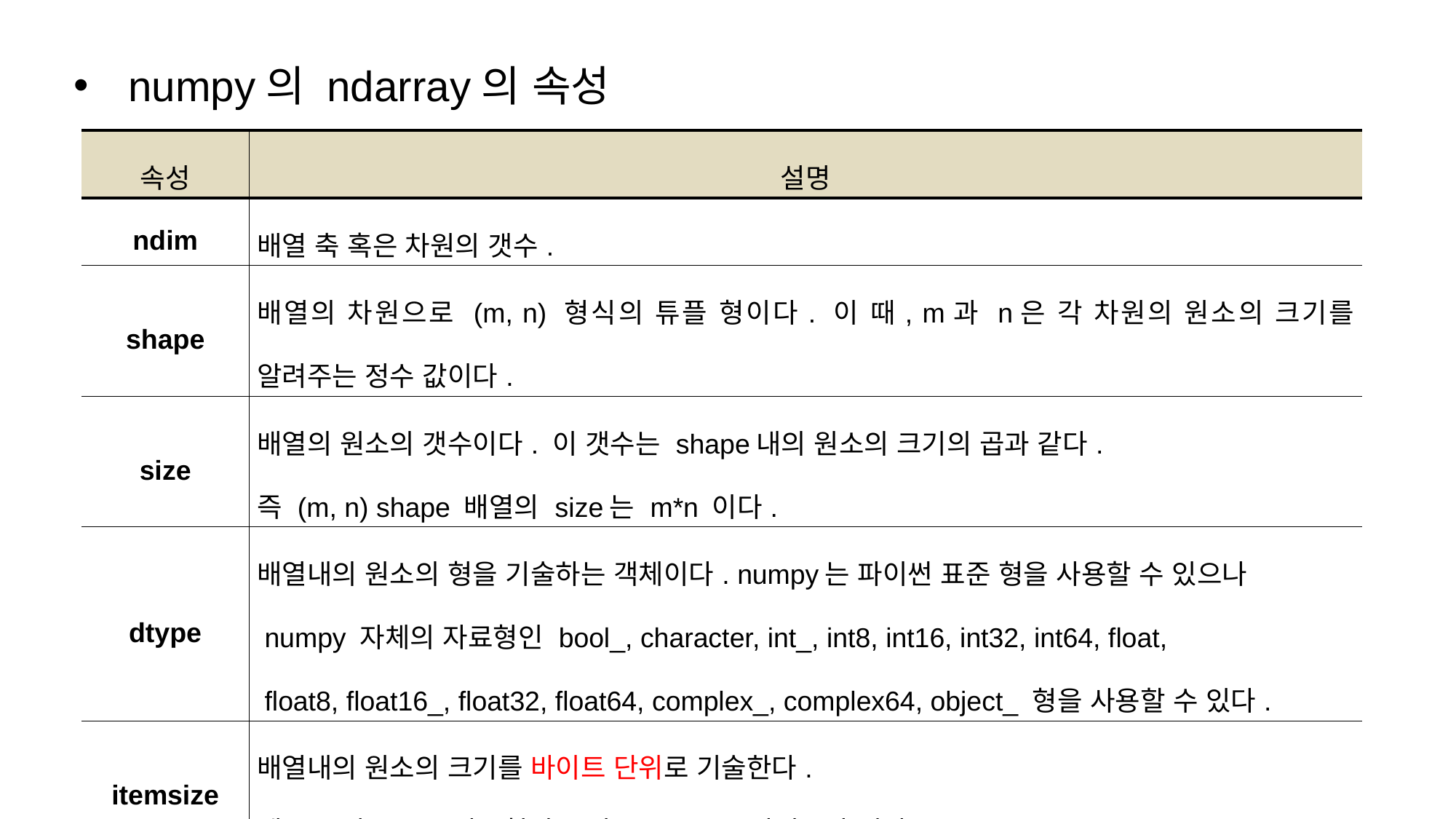

numpy의 ndarray의 속성
| 속성 | 설명 |
| --- | --- |
| ndim | 배열 축 혹은 차원의 갯수. |
| shape | 배열의 차원으로 (m, n) 형식의 튜플 형이다. 이 때, m과 n은 각 차원의 원소의 크기를 알려주는 정수 값이다. |
| size | 배열의 원소의 갯수이다. 이 갯수는 shape내의 원소의 크기의 곱과 같다. 즉 (m, n) shape 배열의 size는 m\*n 이다. |
| dtype | 배열내의 원소의 형을 기술하는 객체이다. numpy는 파이썬 표준 형을 사용할 수 있으나 numpy 자체의 자료형인 bool\_, character, int\_, int8, int16, int32, int64, float, float8, float16\_, float32, float64, complex\_, complex64, object\_ 형을 사용할 수 있다. |
| itemsize | 배열내의 원소의 크기를 바이트 단위로 기술한다. 예를 들어 int32 자료형의 크기는 32/8=4 바이트가 된다. |
| data | 배열의 실제 원소를 포함하고 있는 버퍼. |